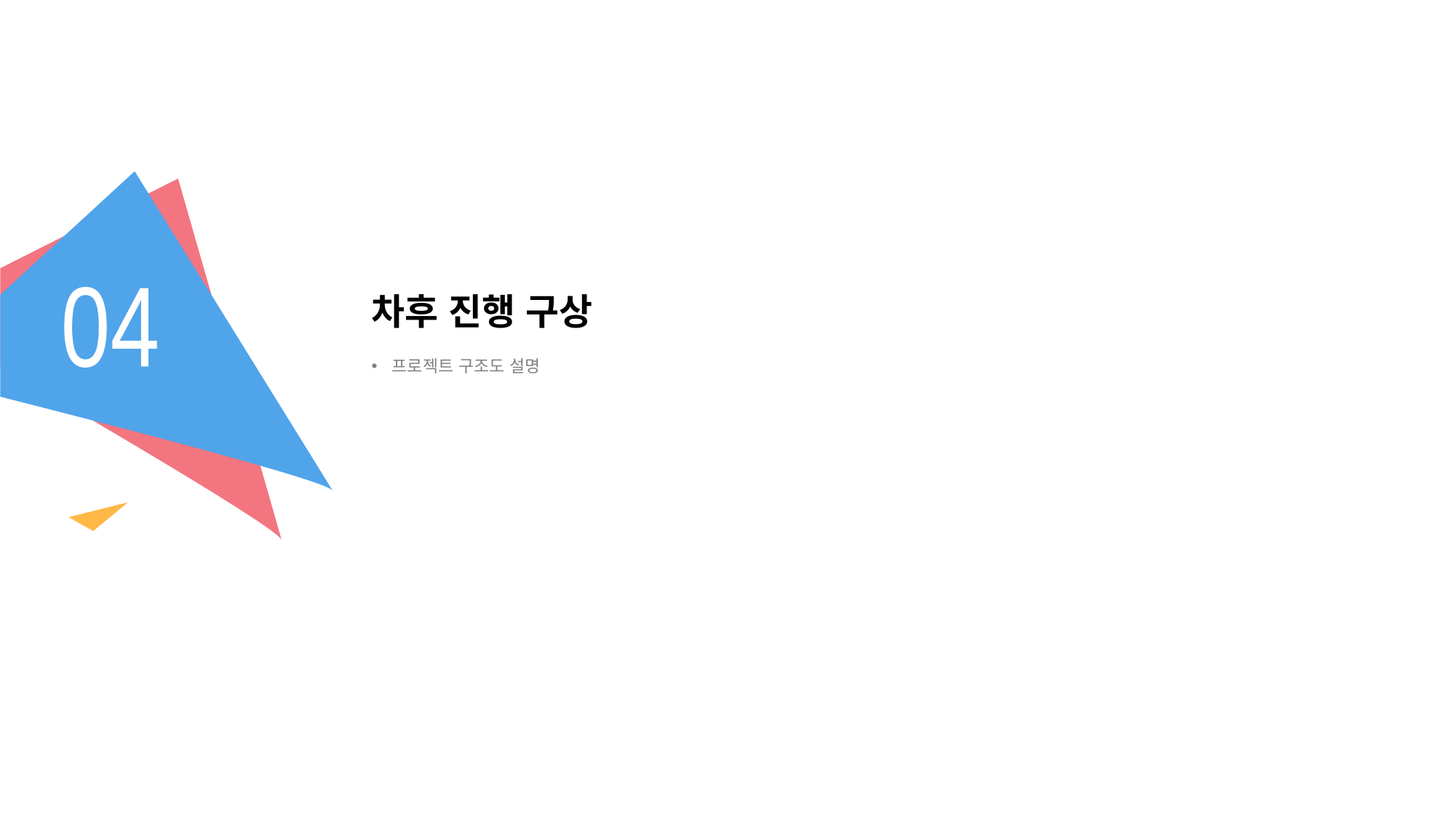

# 차후 진행 구상
04
프로젝트 구조도 설명